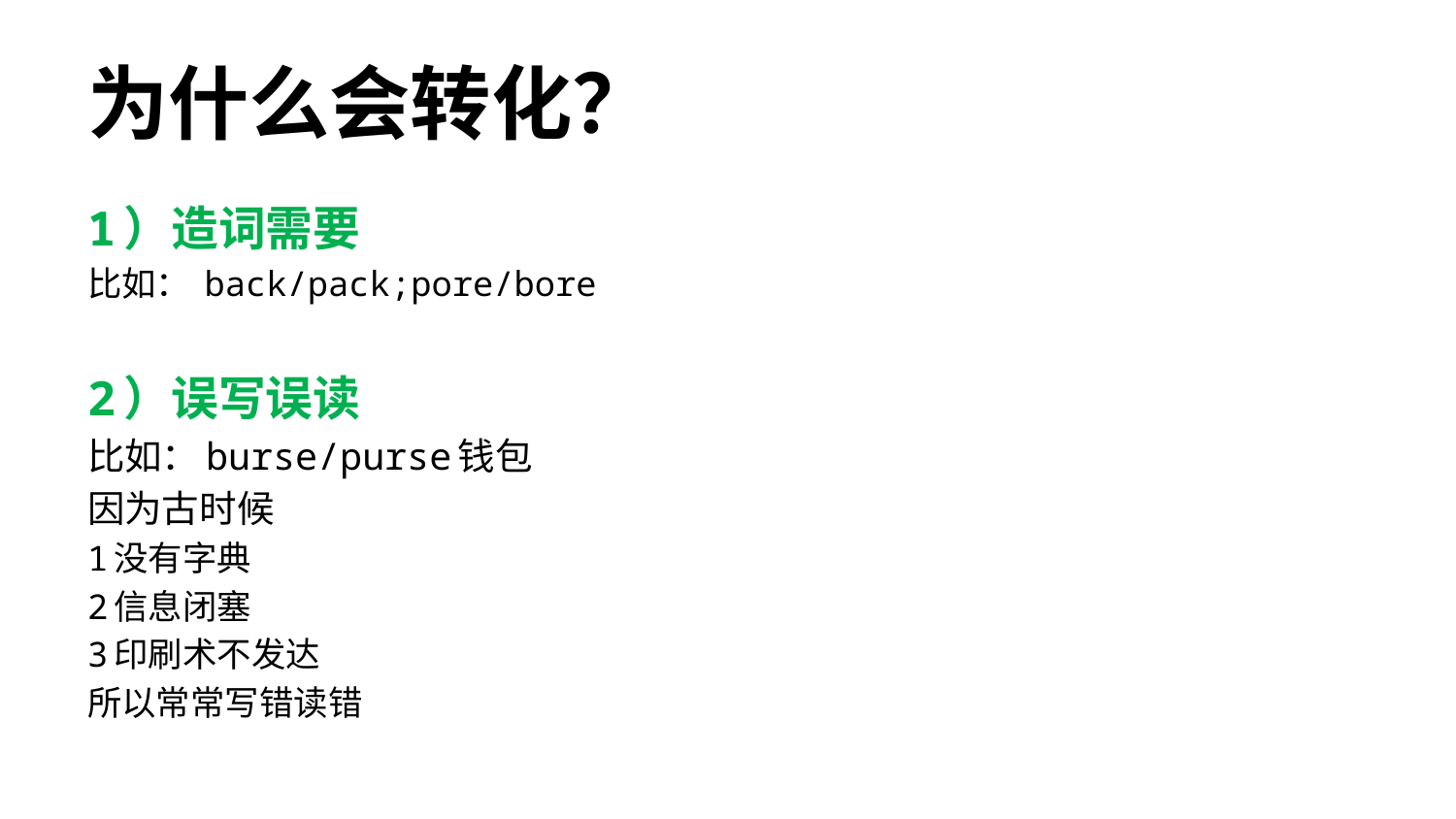

# 为什么会转化？
1）造词需要
比如： back/pack;pore/bore

2）误写误读
比如：burse/purse钱包
因为古时候
1没有字典
2信息闭塞
3印刷术不发达
所以常常写错读错